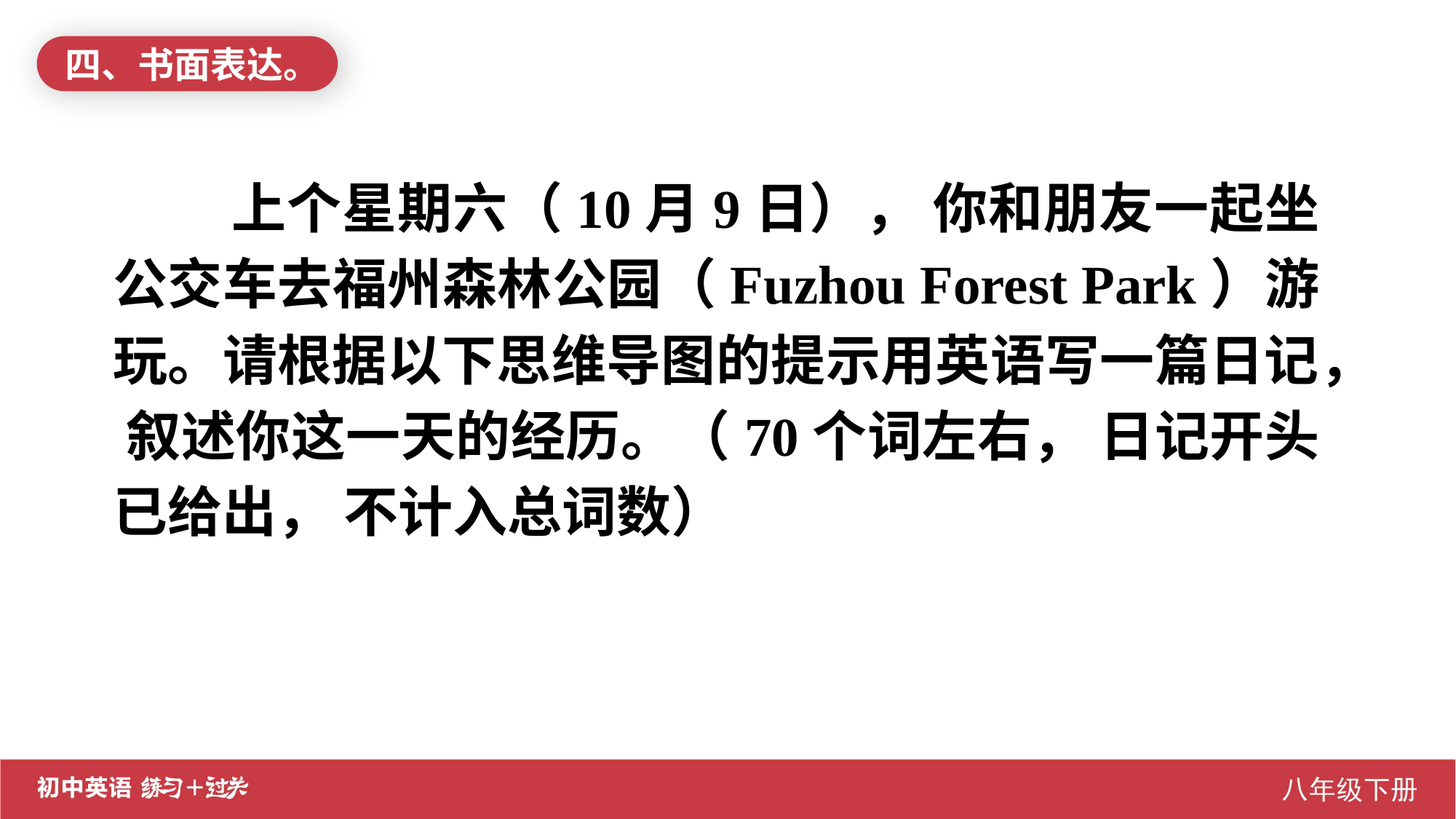

四、书面表达。
        上个星期六（10月9日）， 你和朋友一起坐公交车去福州森林公园（Fuzhou Forest Park）游玩。请根据以下思维导图的提示用英语写一篇日记， 叙述你这一天的经历。（70个词左右， 日记开头已给出， 不计入总词数）